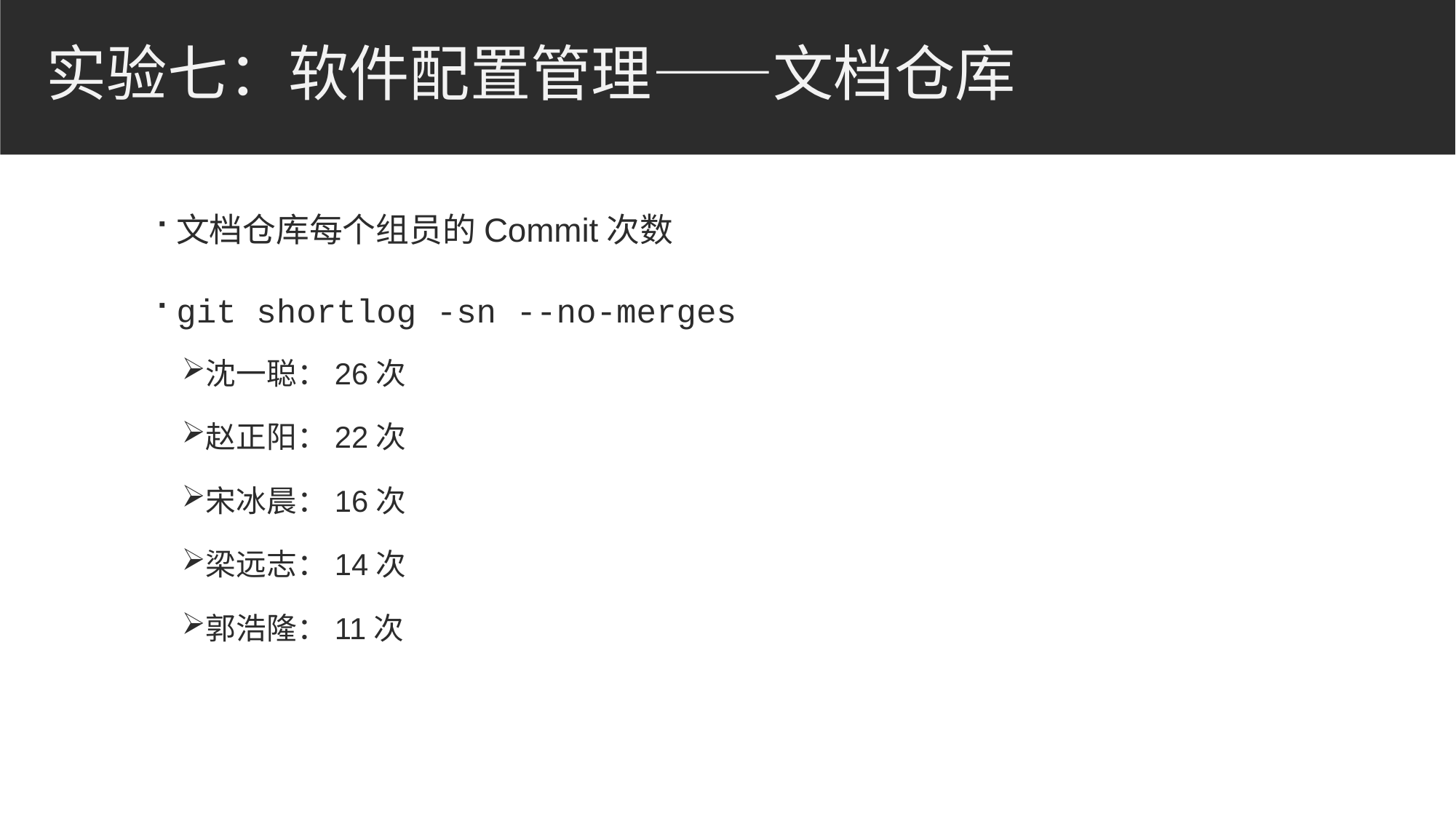

# 实验七：软件配置管理——文档仓库
文档仓库每个组员的Commit次数
git shortlog -sn --no-merges
沈一聪：26次
赵正阳：22次
宋冰晨：16次
梁远志：14次
郭浩隆：11次